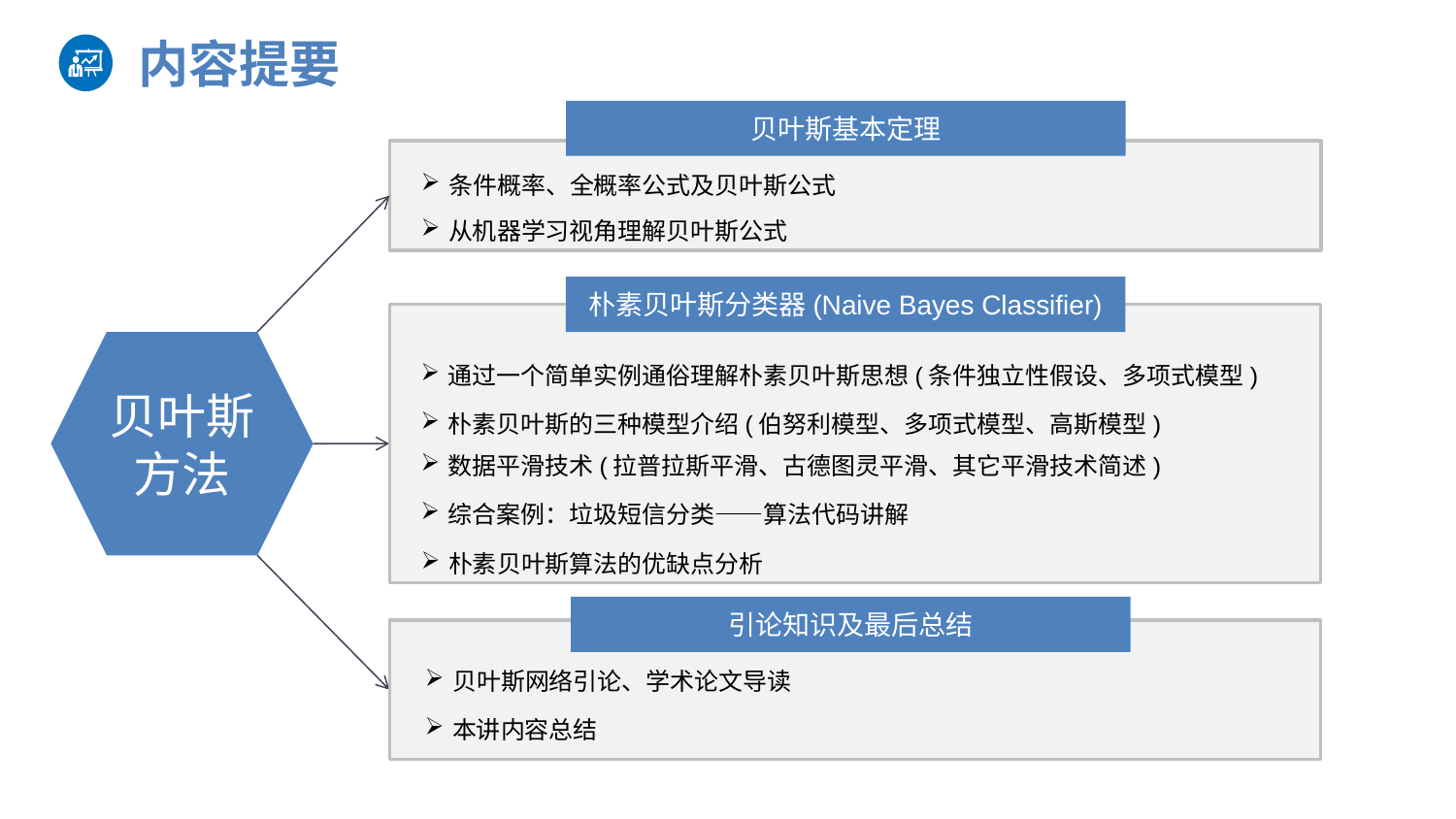

内容提要

贝叶斯基本定理

条件概率、全概率公式及贝叶斯公式
从机器学习视角理解贝叶斯公式
朴素贝叶斯分类器(Naive Bayes Classifier)

贝叶斯方法
通过一个简单实例通俗理解朴素贝叶斯思想(条件独立性假设、多项式模型)
朴素贝叶斯的三种模型介绍(伯努利模型、多项式模型、高斯模型)
数据平滑技术(拉普拉斯平滑、古德图灵平滑、其它平滑技术简述)
综合案例：垃圾短信分类——算法代码讲解
朴素贝叶斯算法的优缺点分析
引论知识及最后总结

贝叶斯网络引论、学术论文导读
本讲内容总结